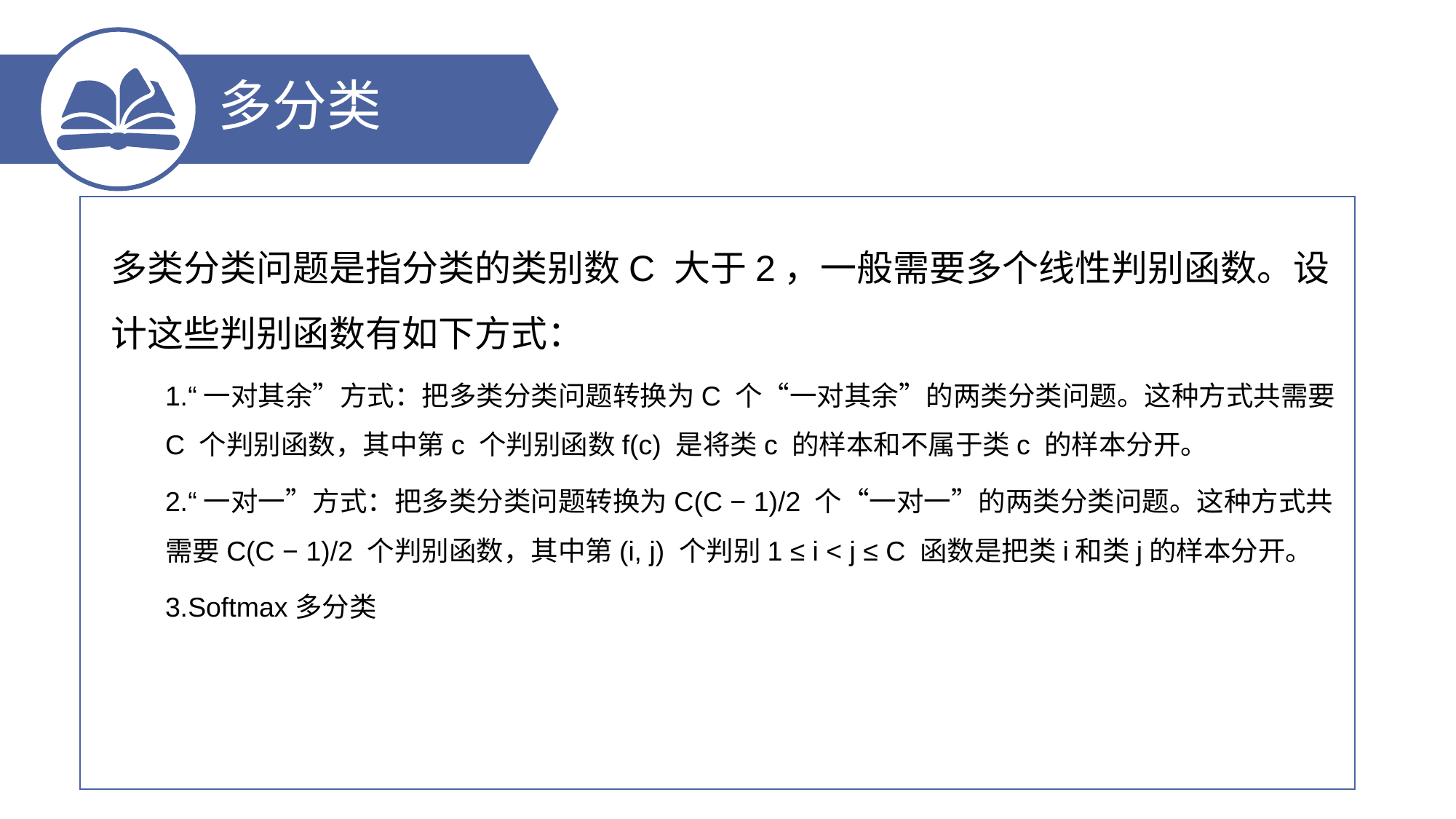

多分类

多类分类问题是指分类的类别数C 大于2，一般需要多个线性判别函数。设计这些判别函数有如下方式：
1.“一对其余”方式：把多类分类问题转换为C 个“一对其余”的两类分类问题。这种方式共需要C 个判别函数，其中第c 个判别函数f(c) 是将类c 的样本和不属于类c 的样本分开。
2.“一对一”方式：把多类分类问题转换为C(C − 1)/2 个“一对一”的两类分类问题。这种方式共需要C(C − 1)/2 个判别函数，其中第(i, j) 个判别1 ≤ i < j ≤ C 函数是把类i和类j的样本分开。
3.Softmax多分类